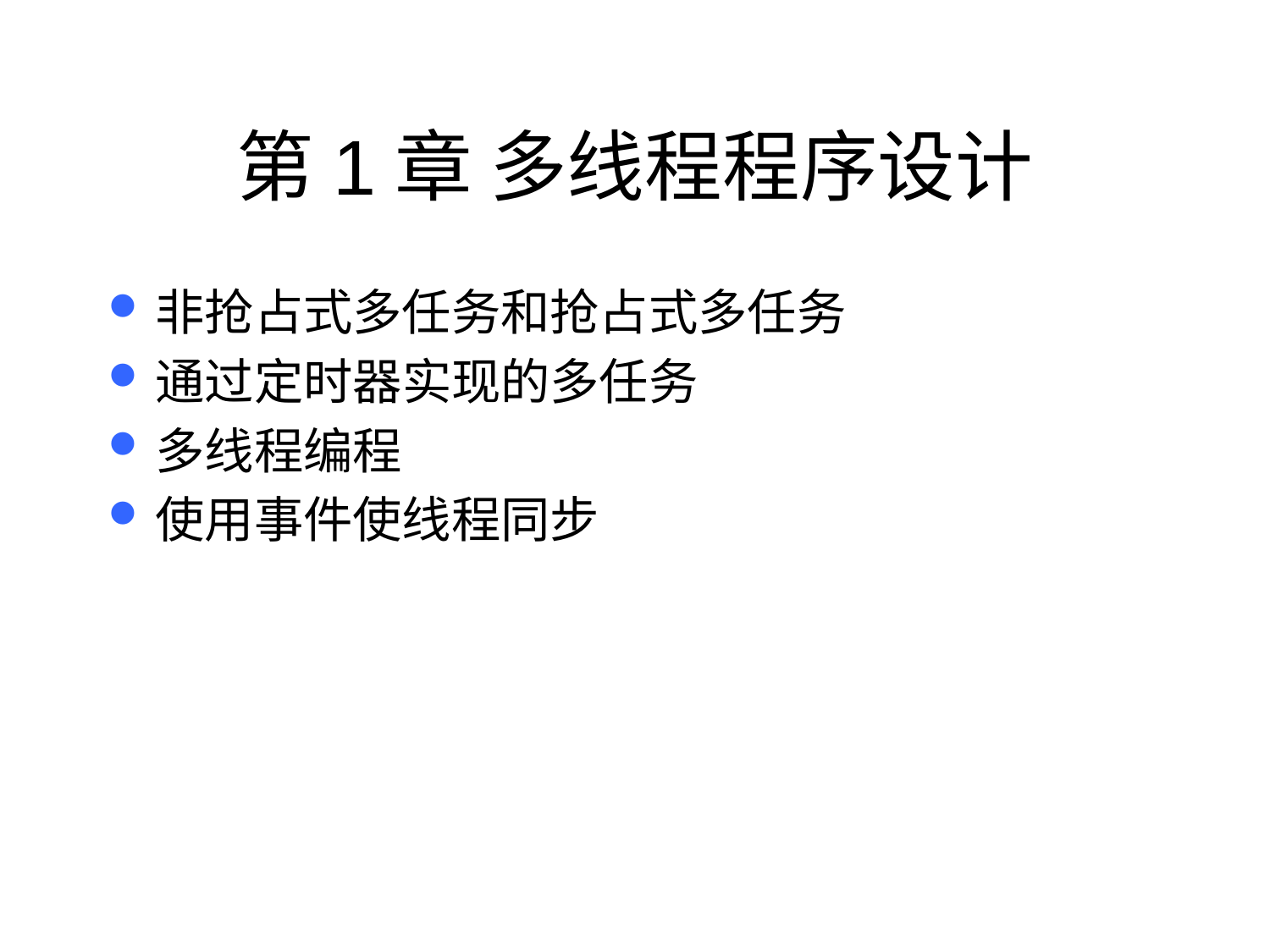

# 第1章 多线程程序设计
非抢占式多任务和抢占式多任务
通过定时器实现的多任务
多线程编程
使用事件使线程同步
139